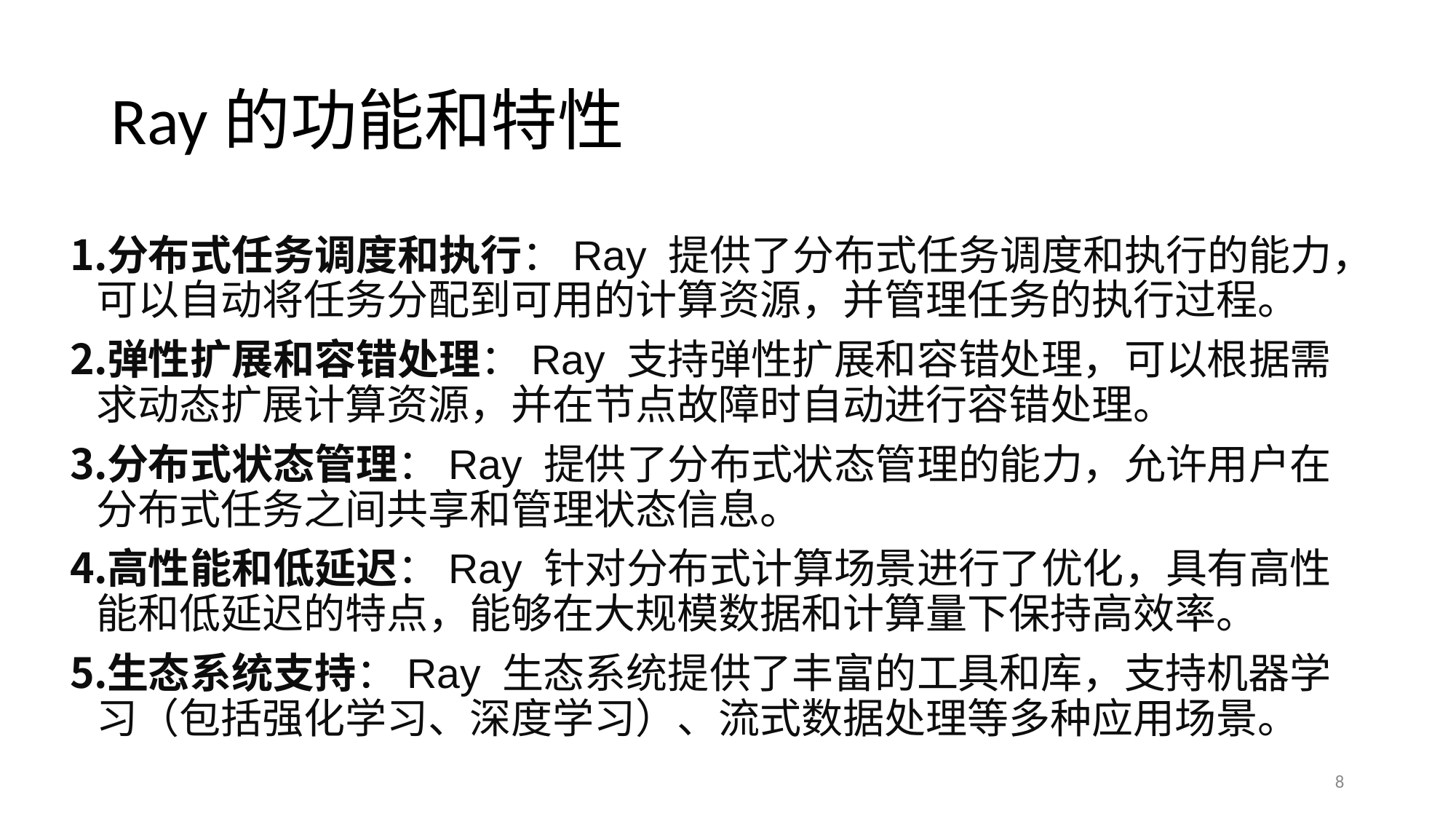

# Ray的功能和特性
分布式任务调度和执行：Ray 提供了分布式任务调度和执行的能力，可以自动将任务分配到可用的计算资源，并管理任务的执行过程。
弹性扩展和容错处理：Ray 支持弹性扩展和容错处理，可以根据需求动态扩展计算资源，并在节点故障时自动进行容错处理。
分布式状态管理：Ray 提供了分布式状态管理的能力，允许用户在分布式任务之间共享和管理状态信息。
高性能和低延迟：Ray 针对分布式计算场景进行了优化，具有高性能和低延迟的特点，能够在大规模数据和计算量下保持高效率。
生态系统支持：Ray 生态系统提供了丰富的工具和库，支持机器学习（包括强化学习、深度学习）、流式数据处理等多种应用场景。
8